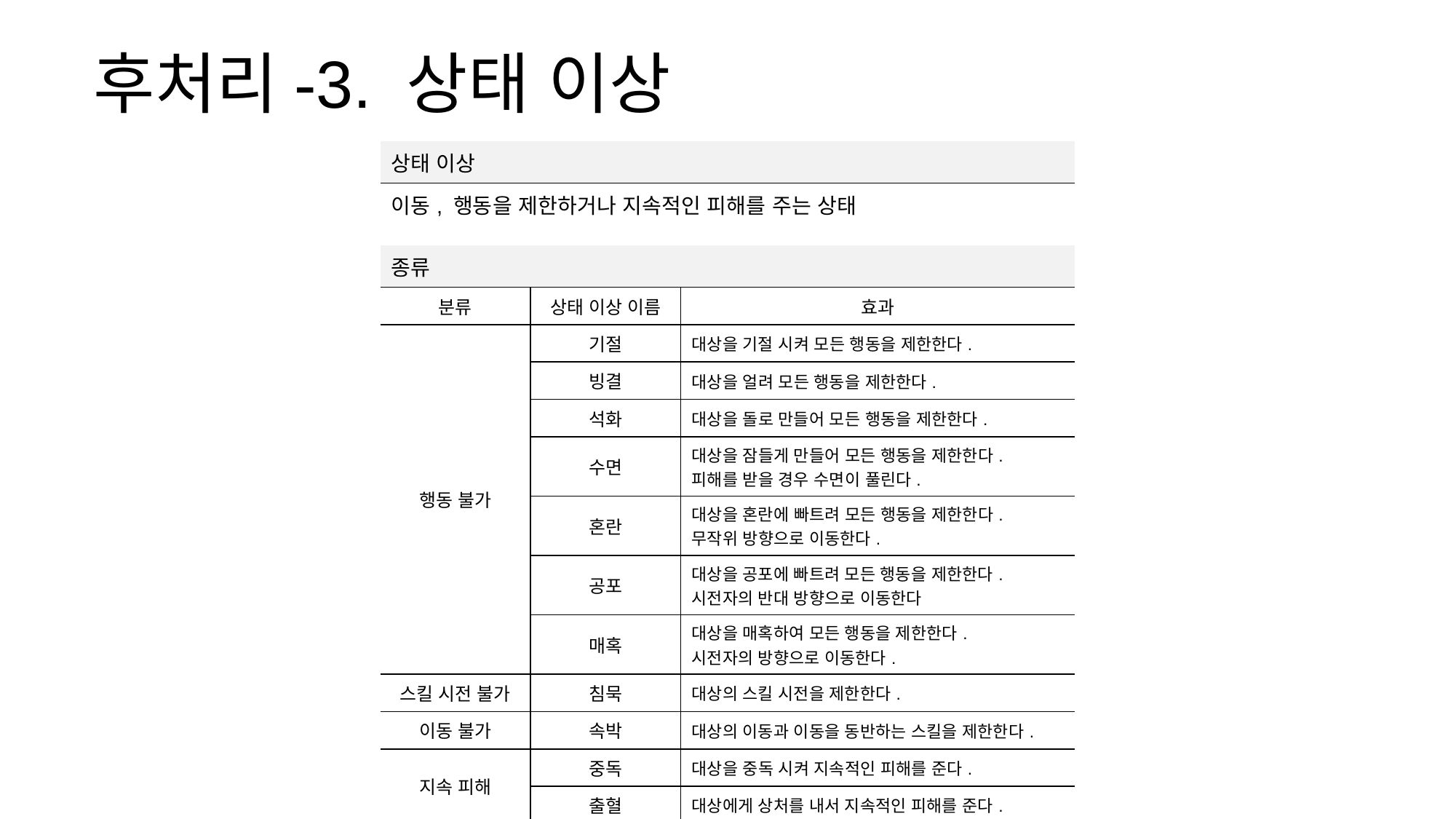

후처리-3. 상태 이상
| 상태 이상 |  |  |
| --- | --- | --- |
| 이동, 행동을 제한하거나 지속적인 피해를 주는 상태 |  |  |
|  |  |  |
| 종류 |  |  |
| 분류 | 상태 이상 이름 | 효과 |
| 행동 불가 | 기절 | 대상을 기절 시켜 모든 행동을 제한한다. |
|  | 빙결 | 대상을 얼려 모든 행동을 제한한다. |
|  | 석화 | 대상을 돌로 만들어 모든 행동을 제한한다. |
|  | 수면 | 대상을 잠들게 만들어 모든 행동을 제한한다. 피해를 받을 경우 수면이 풀린다. |
|  | 혼란 | 대상을 혼란에 빠트려 모든 행동을 제한한다. 무작위 방향으로 이동한다. |
|  | 공포 | 대상을 공포에 빠트려 모든 행동을 제한한다. 시전자의 반대 방향으로 이동한다 |
|  | 매혹 | 대상을 매혹하여 모든 행동을 제한한다. 시전자의 방향으로 이동한다. |
| 스킬 시전 불가 | 침묵 | 대상의 스킬 시전을 제한한다. |
| 이동 불가 | 속박 | 대상의 이동과 이동을 동반하는 스킬을 제한한다. |
| 지속 피해 | 중독 | 대상을 중독 시켜 지속적인 피해를 준다. |
|  | 출혈 | 대상에게 상처를 내서 지속적인 피해를 준다. |
| 행동 제한 | 둔화 | 대상의 이동 속도를 감소 시킨다. |
|  | 실명 | 대상의 시야를 감소 시킨다. |